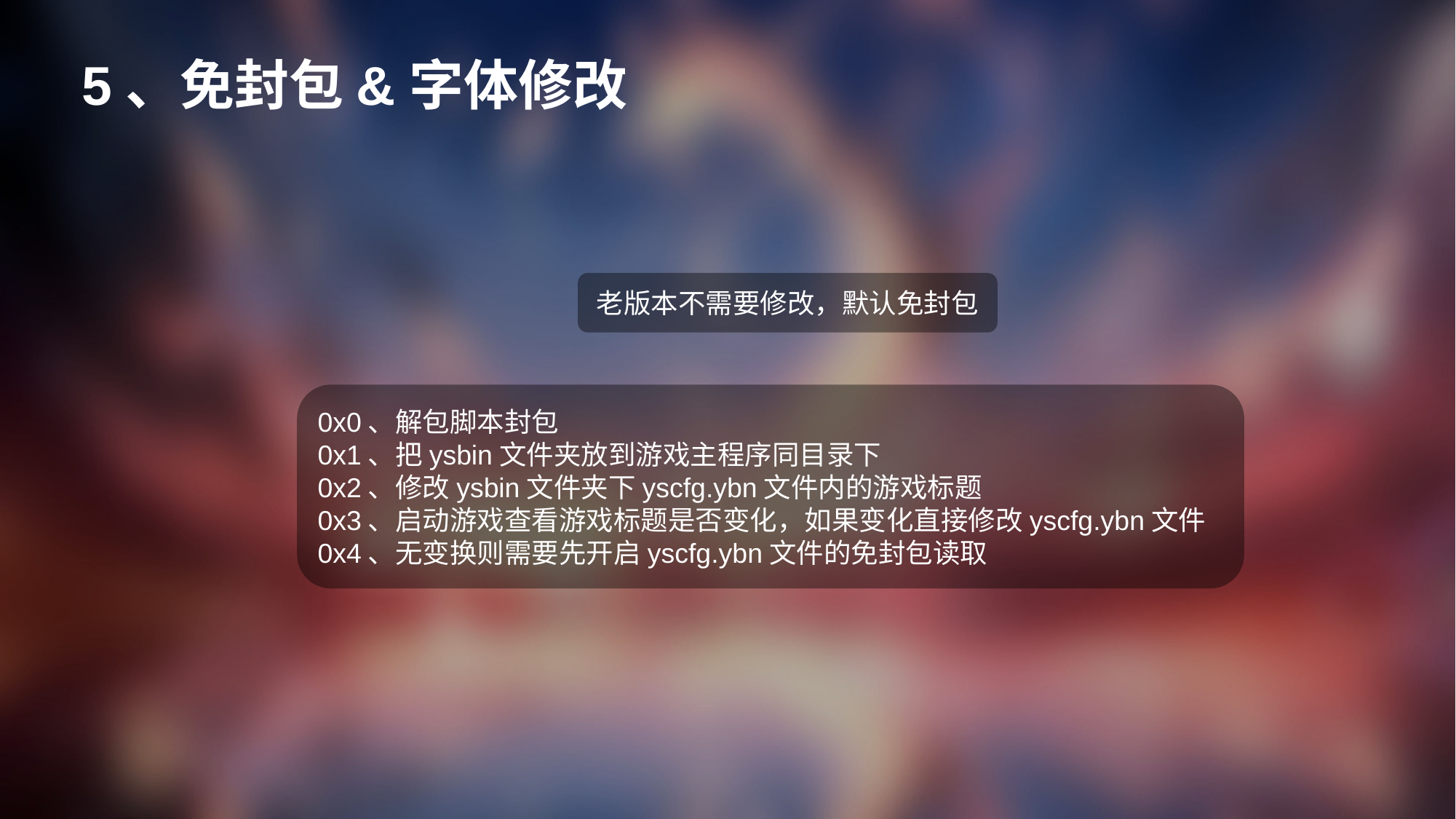

5、免封包&字体修改
老版本不需要修改，默认免封包
0x0、解包脚本封包
0x1、把ysbin文件夹放到游戏主程序同目录下
0x2、修改ysbin文件夹下yscfg.ybn文件内的游戏标题
0x3、启动游戏查看游戏标题是否变化，如果变化直接修改yscfg.ybn文件
0x4、无变换则需要先开启yscfg.ybn文件的免封包读取